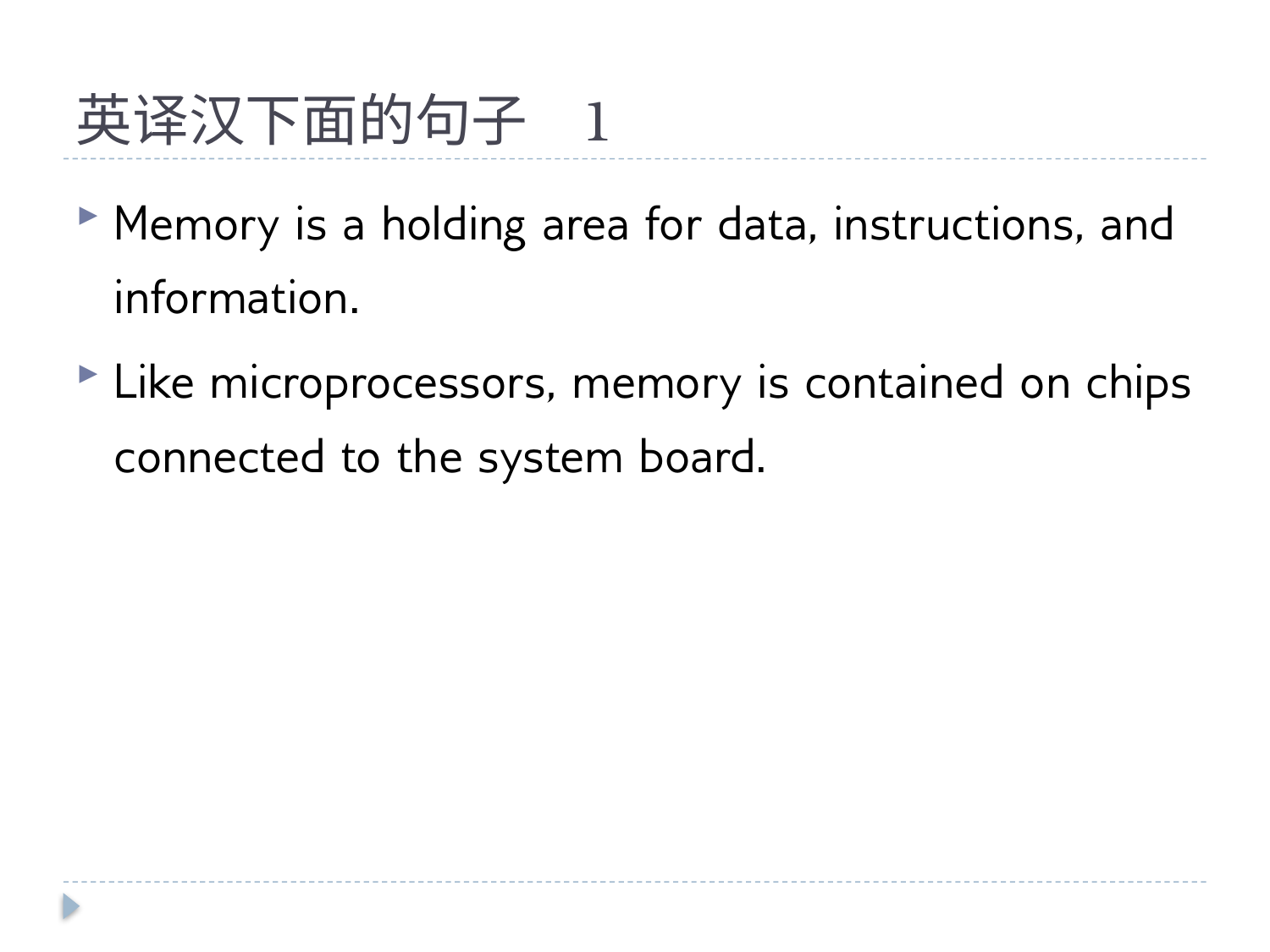

# 英译汉下面的句子   1
Memory is a holding area for data, instructions, and information.
Like microprocessors, memory is contained on chips connected to the system board.